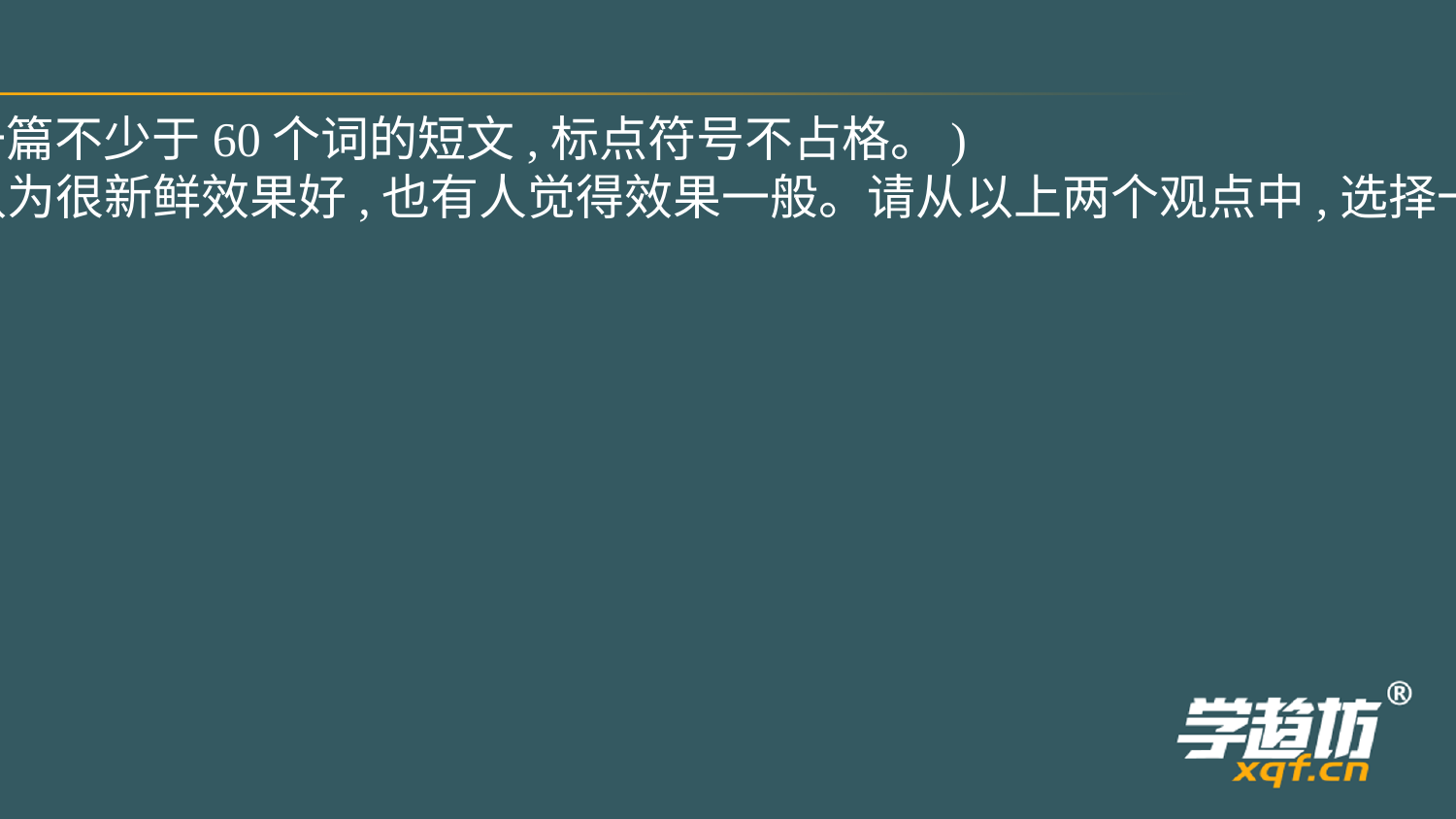

Write a passage of at least 60 words on the topic “Online learning”(请以“在线学习”为题,写一篇不少于60个词的短文,标点符号不占格。)
提示:由于新冠病毒(novel coronavirus),前段时间我们只能在家里通过网络进行学习,有人认为很新鲜效果好,也有人觉得效果一般。请从以上两个观点中,选择一个角度,并结合自己网络学习的经历,谈谈你对“在线学习”的体会或看法，并给出理由。